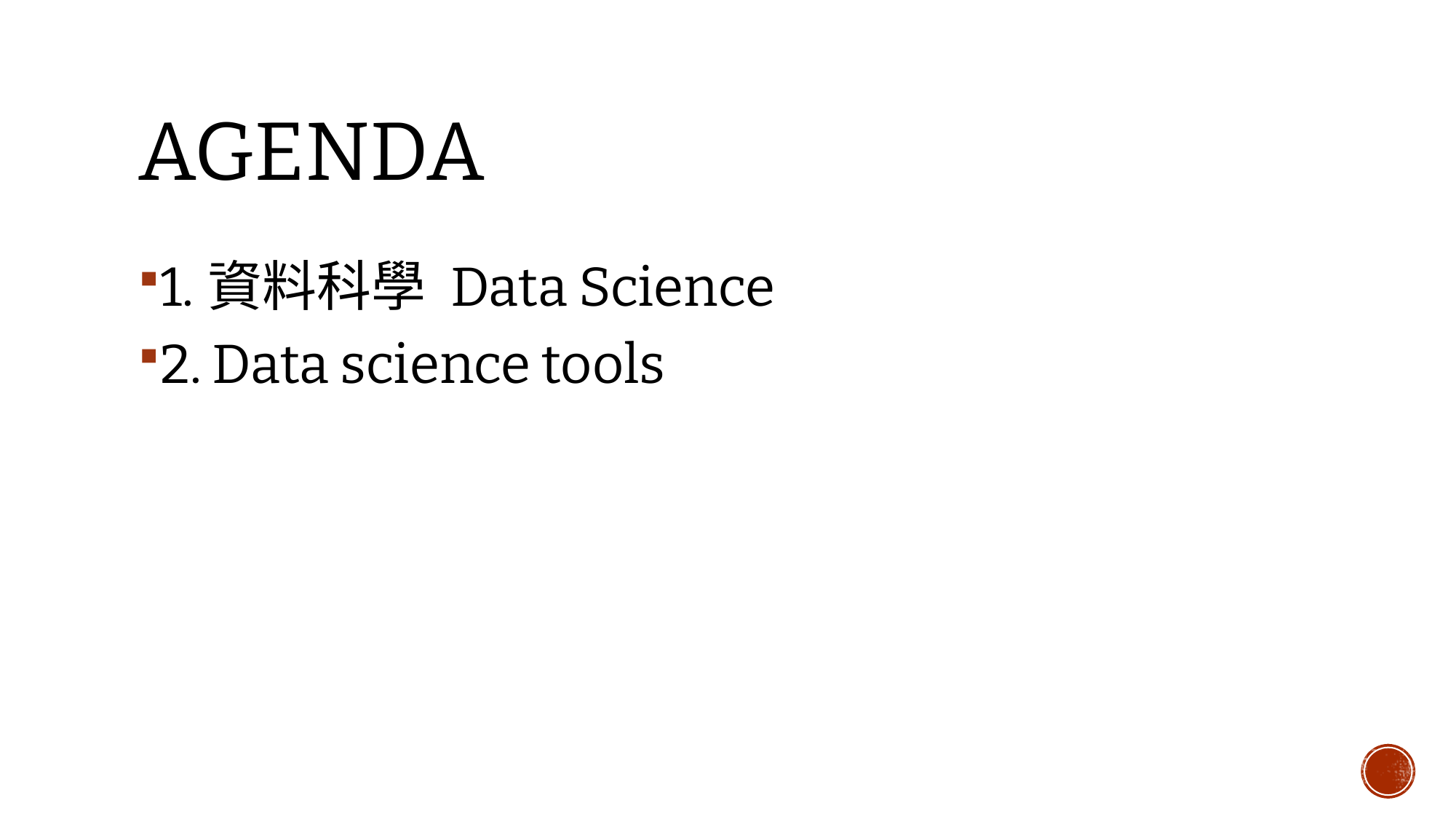

# AGENDA
1.資料科學 Data Science
2. Data science tools